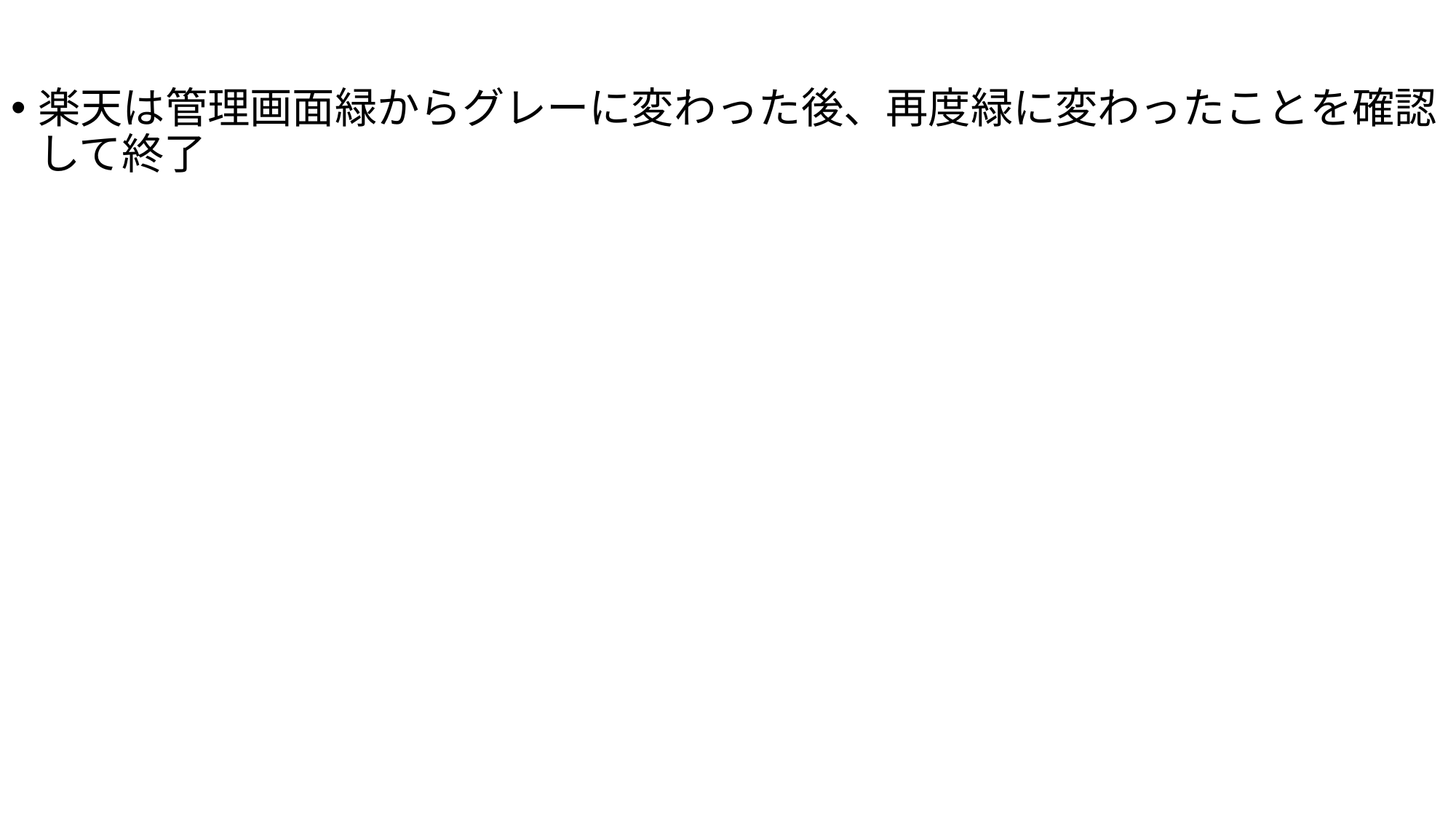

#
楽天は管理画面緑からグレーに変わった後、再度緑に変わったことを確認して終了